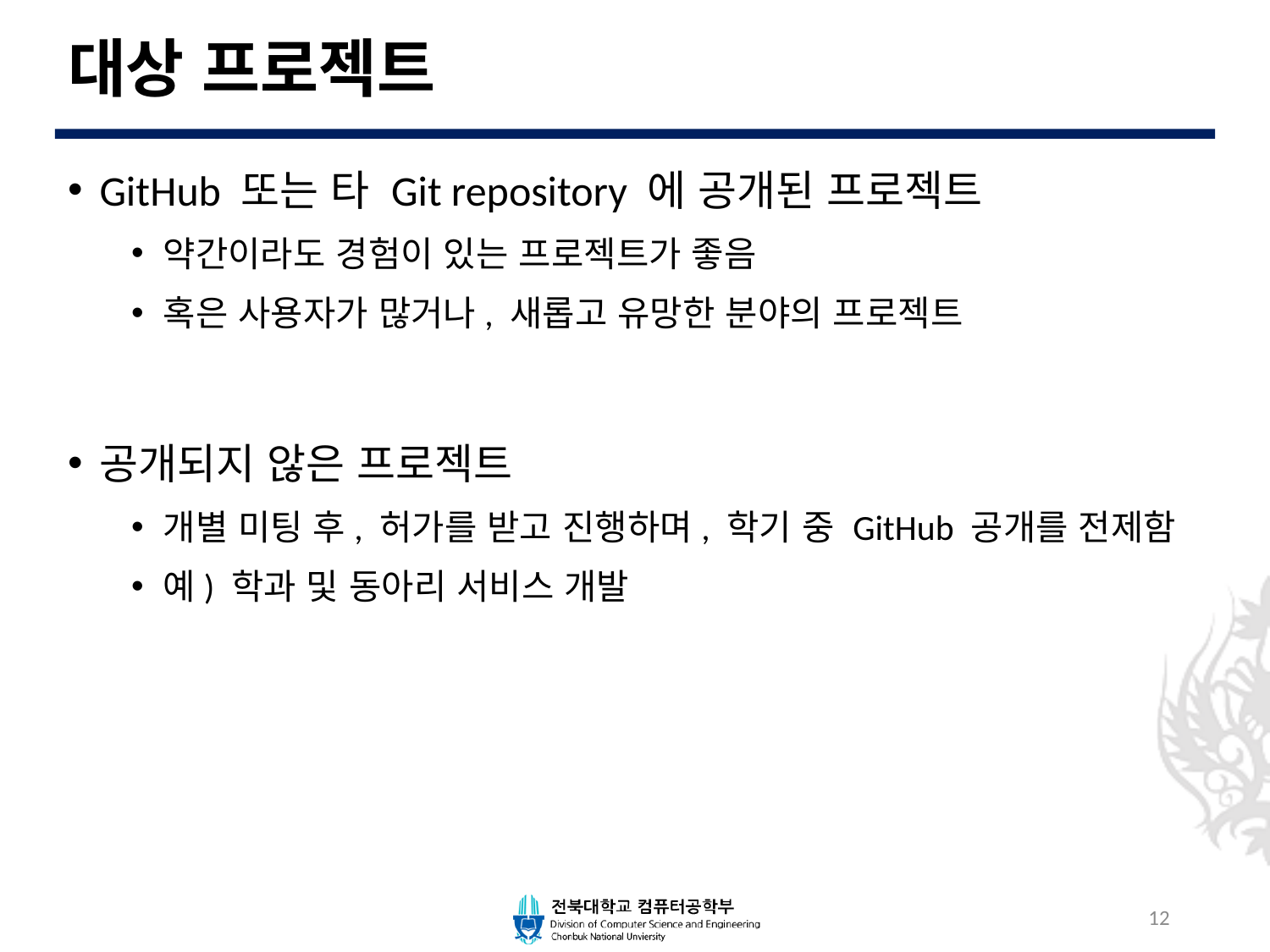

# 대상 프로젝트
GitHub 또는 타 Git repository 에 공개된 프로젝트
약간이라도 경험이 있는 프로젝트가 좋음
혹은 사용자가 많거나, 새롭고 유망한 분야의 프로젝트

공개되지 않은 프로젝트
개별 미팅 후, 허가를 받고 진행하며, 학기 중 GitHub 공개를 전제함
예) 학과 및 동아리 서비스 개발

12